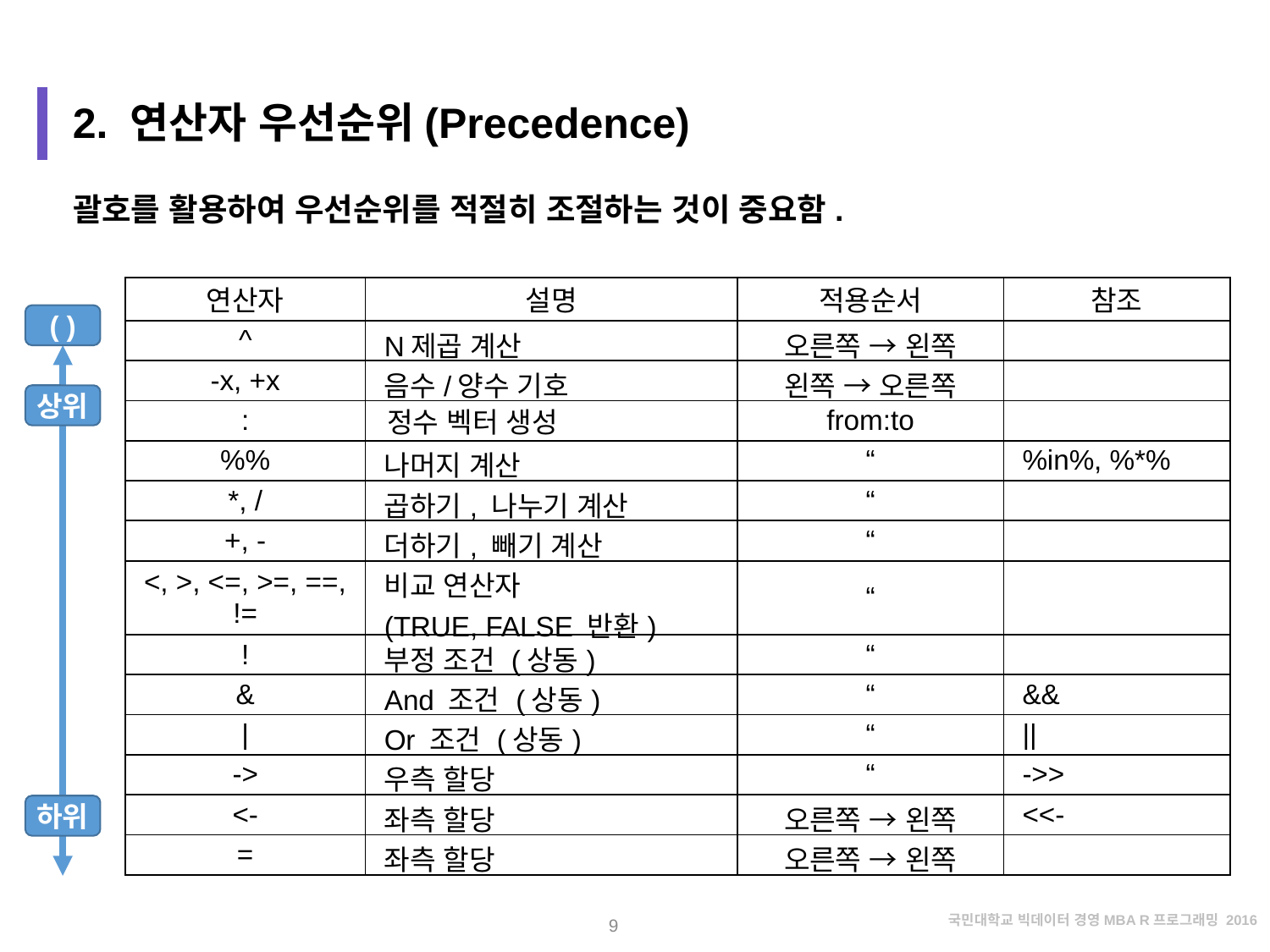

2. 연산자 우선순위(Precedence)
괄호를 활용하여 우선순위를 적절히 조절하는 것이 중요함.
| 연산자 | 설명 | 적용순서 | 참조 |
| --- | --- | --- | --- |
| ^ | N제곱 계산 | 오른쪽 → 왼쪽 |  |
| -x, +x | 음수/양수 기호 | 왼쪽 → 오른쪽 |  |
| : | 정수 벡터 생성 | from:to |  |
| %% | 나머지 계산 | “ | %in%, %\*% |
| \*, / | 곱하기, 나누기 계산 | “ |  |
| +, - | 더하기, 빼기 계산 | “ |  |
| <, >, <=, >=, ==, != | 비교 연산자 (TRUE, FALSE 반환) | “ |  |
| ! | 부정 조건 (상동) | “ |  |
| & | And 조건 (상동) | “ | && |
| | | Or 조건 (상동) | “ | || |
| -> | 우측 할당 | “ | ->> |
| <- | 좌측 할당 | 오른쪽 → 왼쪽 | <<- |
| = | 좌측 할당 | 오른쪽 → 왼쪽 |  |
( )
상위
하위
9